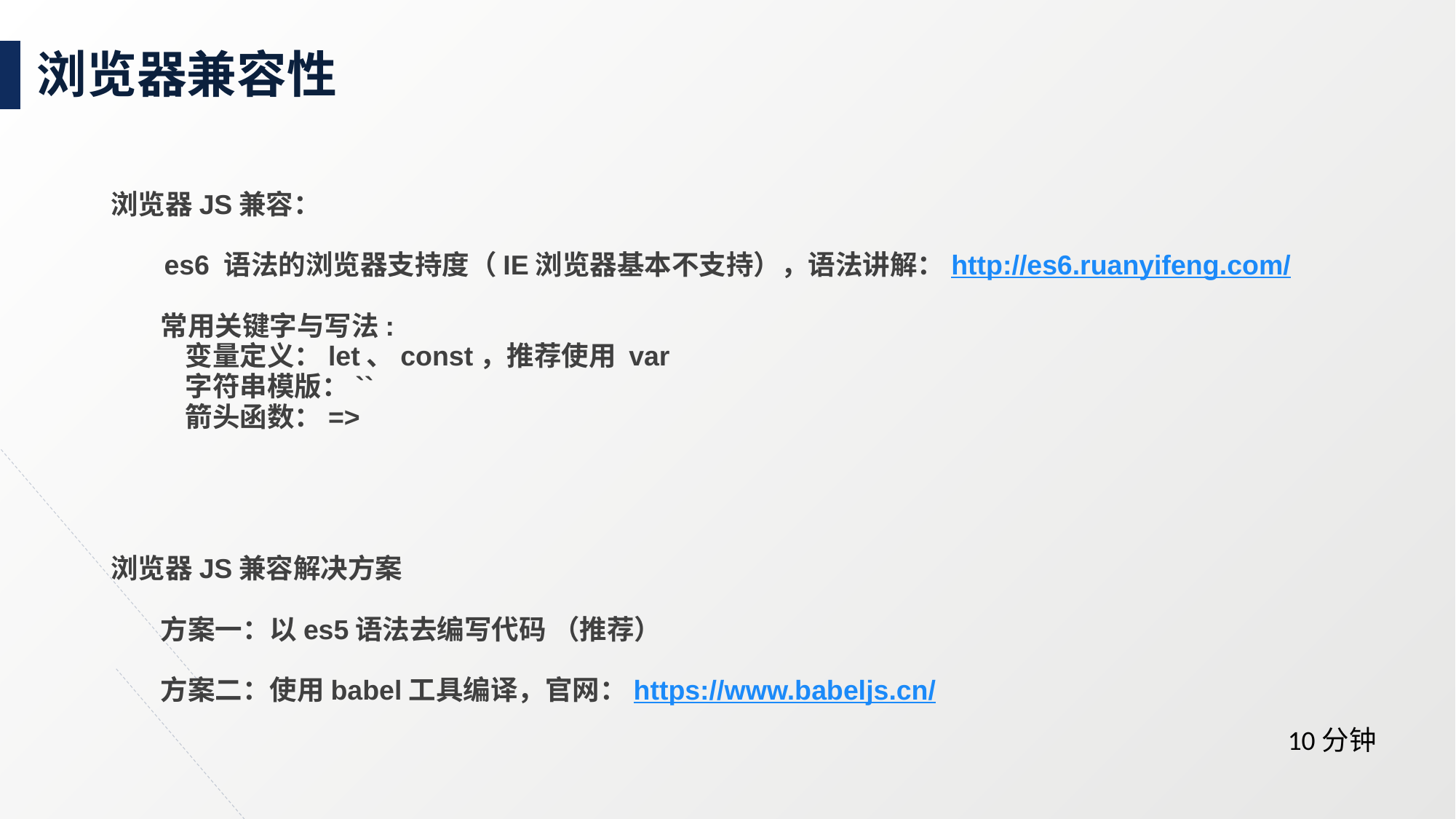

# 浏览器兼容性
浏览器JS兼容：

       es6 语法的浏览器支持度（IE浏览器基本不支持），语法讲解：http://es6.ruanyifeng.com/

       常用关键字与写法:
           变量定义：let、const，推荐使用 var
           字符串模版：``
           箭头函数：=>

浏览器JS兼容解决方案

       方案一：以es5语法去编写代码 （推荐）

       方案二：使用babel工具编译，官网：https://www.babeljs.cn/
10分钟